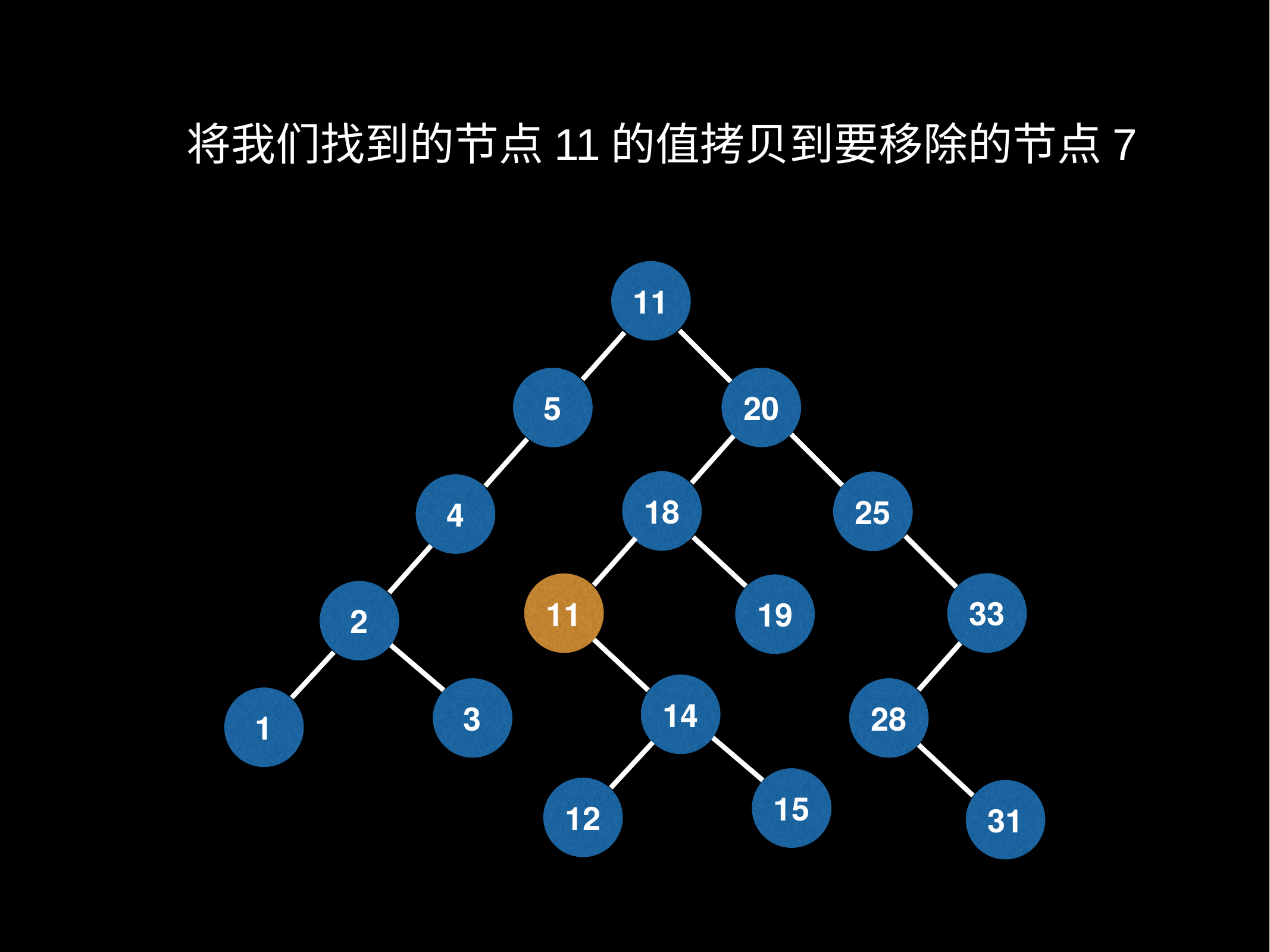

将我们找到的节点11的值拷贝到要移除的节点7
11

5
20

18
25
4

33
11
19
2

14
3
28
1

15
12
31